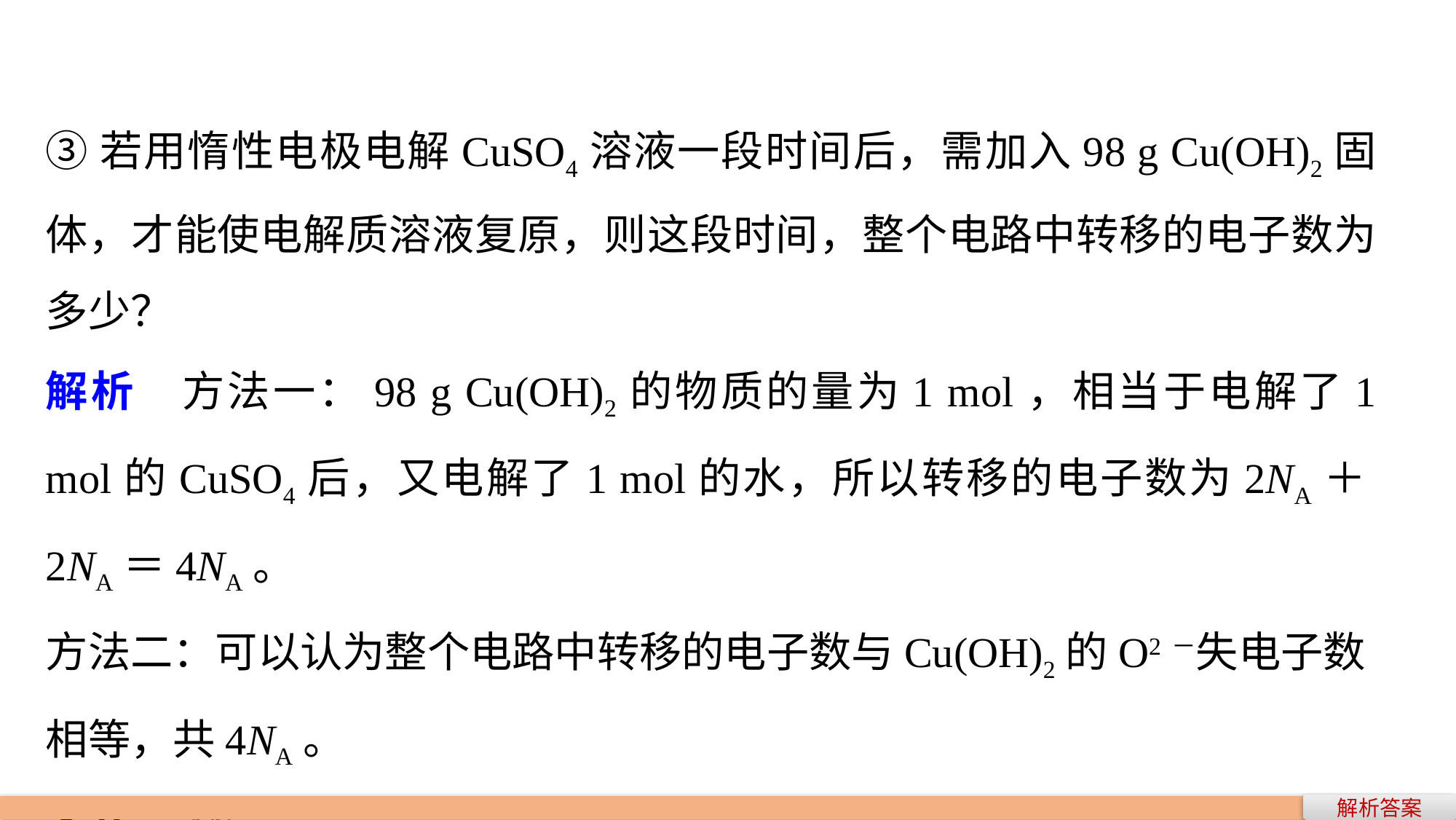

③若用惰性电极电解CuSO4溶液一段时间后，需加入98 g Cu(OH)2固体，才能使电解质溶液复原，则这段时间，整个电路中转移的电子数为多少？
解析　方法一：98 g Cu(OH)2的物质的量为1 mol，相当于电解了1 mol的CuSO4后，又电解了1 mol的水，所以转移的电子数为2NA＋2NA＝4NA。
方法二：可以认为整个电路中转移的电子数与Cu(OH)2的O2－失电子数相等，共4NA。
答案　4NA
解析答案